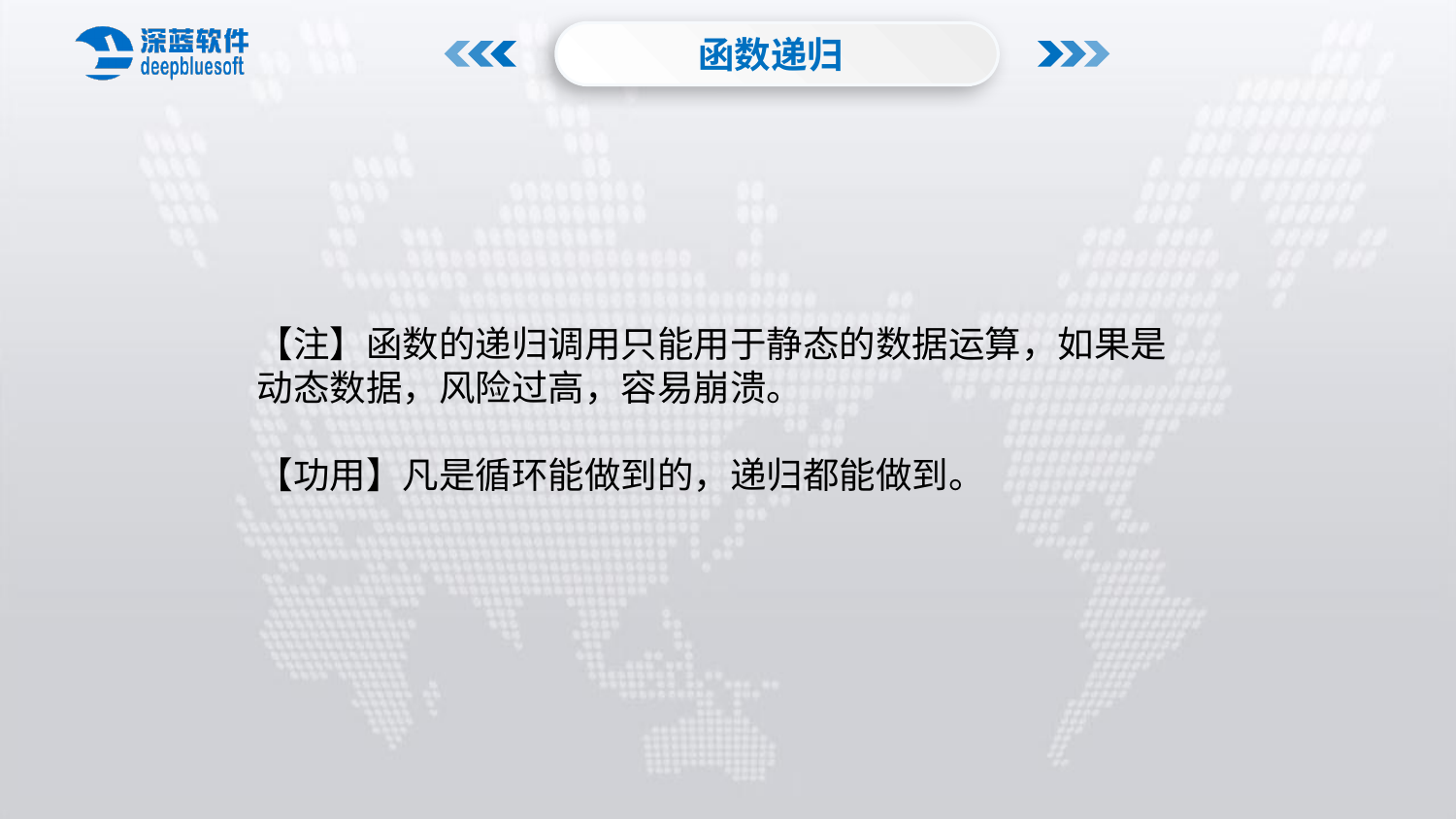

函数递归

【注】函数的递归调用只能用于静态的数据运算，如果是动态数据，风险过高，容易崩溃。

【功用】凡是循环能做到的，递归都能做到。